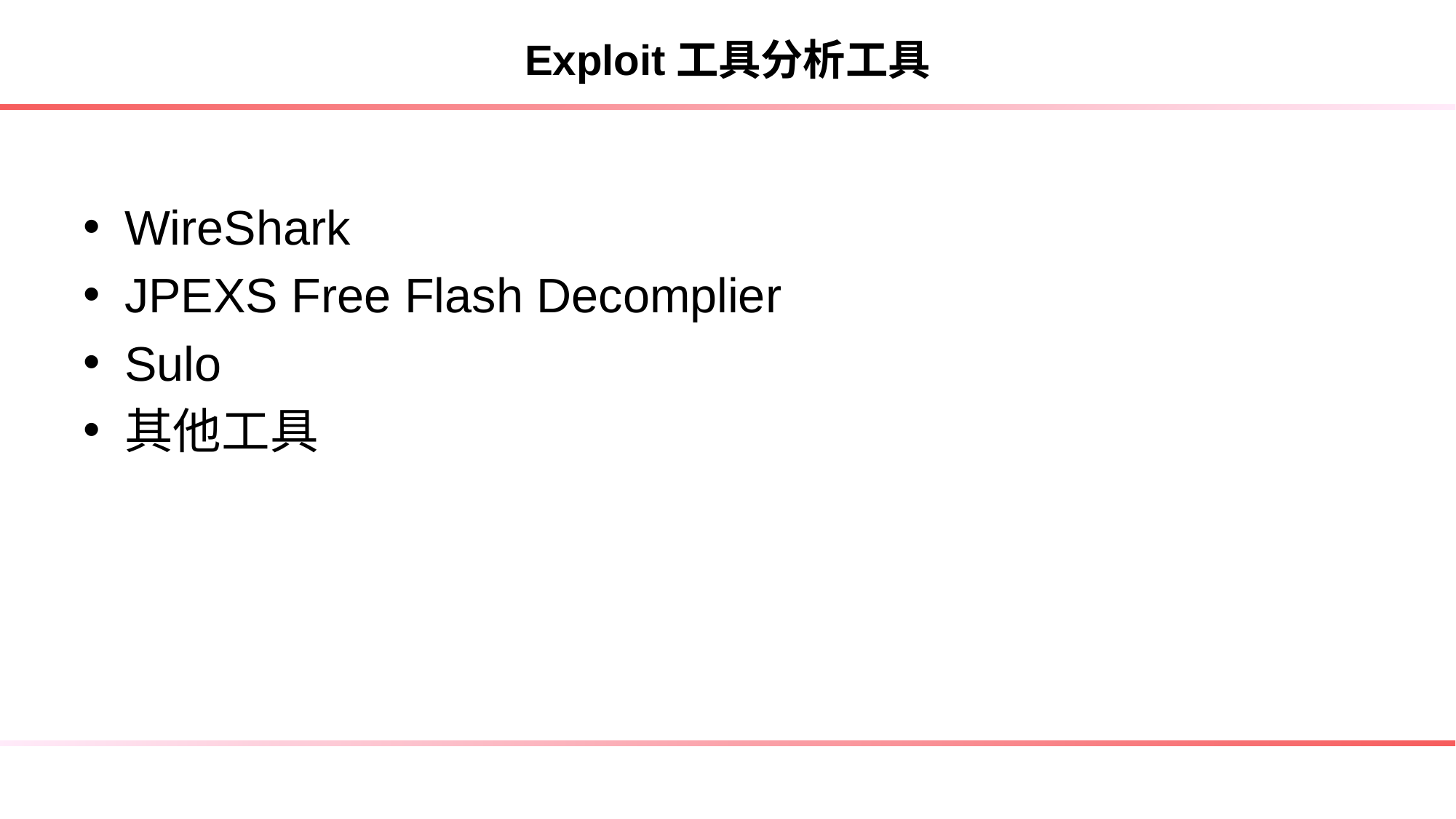

# Exploit工具分析工具
WireShark
JPEXS Free Flash Decomplier
Sulo
其他工具